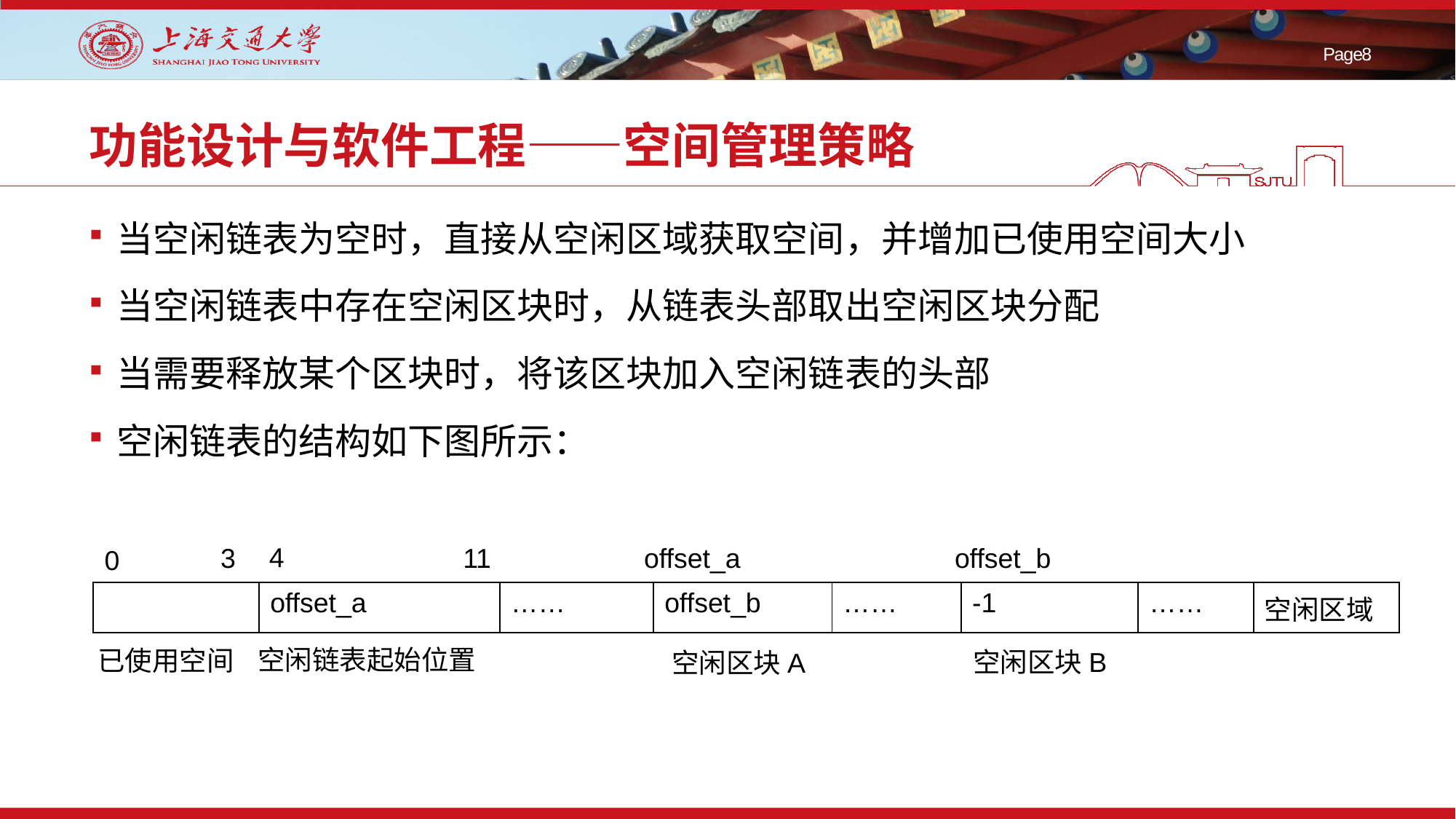

# 功能设计与软件工程——空间管理策略
当空闲链表为空时，直接从空闲区域获取空间，并增加已使用空间大小
当空闲链表中存在空闲区块时，从链表头部取出空闲区块分配
当需要释放某个区块时，将该区块加入空闲链表的头部
空闲链表的结构如下图所示：

4
3
11
offset_a
offset_b
0
|  | offset\_a | …… | offset\_b | …… | -1 | …… | 空闲区域 |
| --- | --- | --- | --- | --- | --- | --- | --- |
空闲链表起始位置
已使用空间
空闲区块B
空闲区块A